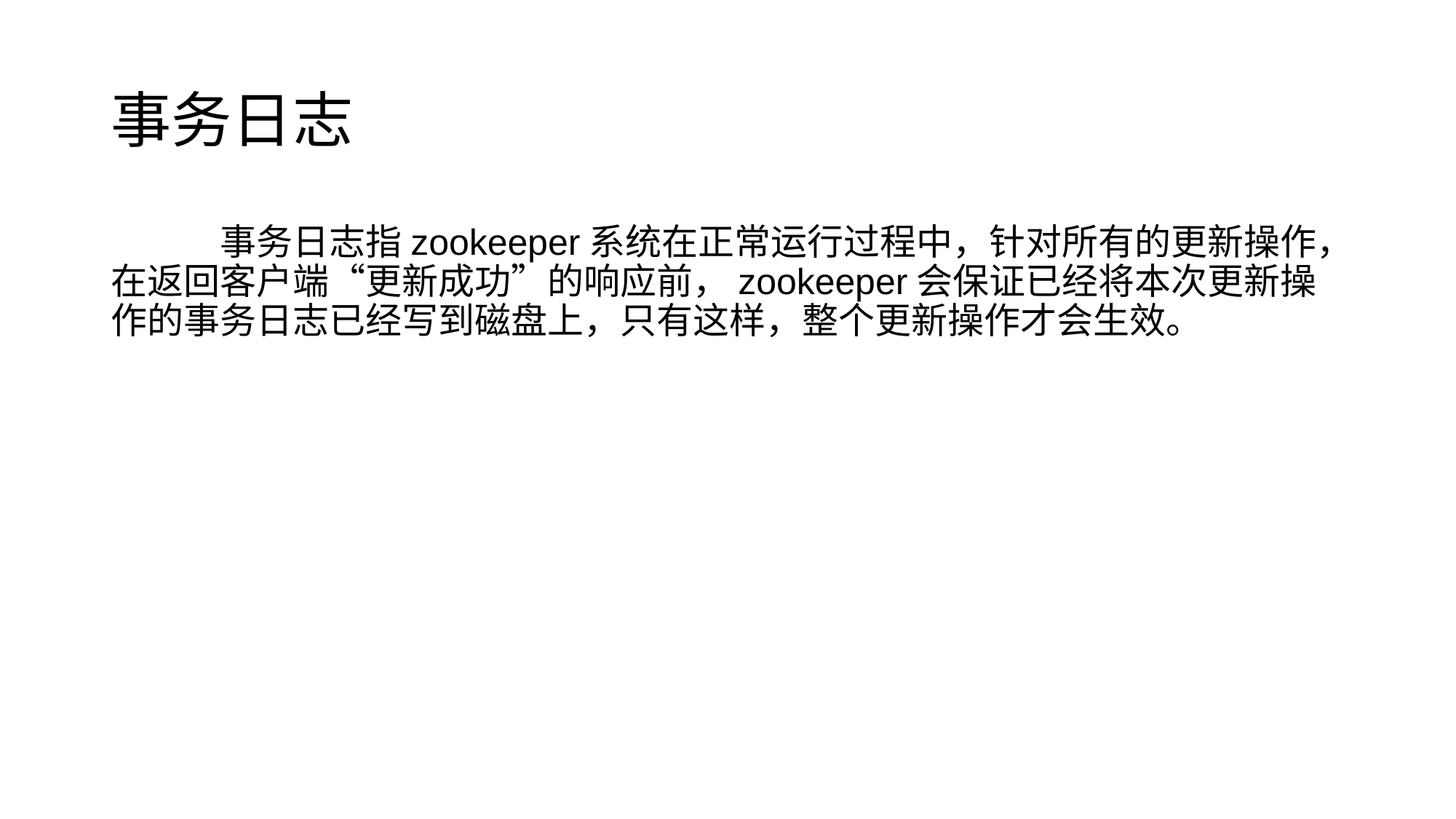

# 事务日志
	事务日志指zookeeper系统在正常运行过程中，针对所有的更新操作，在返回客户端“更新成功”的响应前，zookeeper会保证已经将本次更新操作的事务日志已经写到磁盘上，只有这样，整个更新操作才会生效。